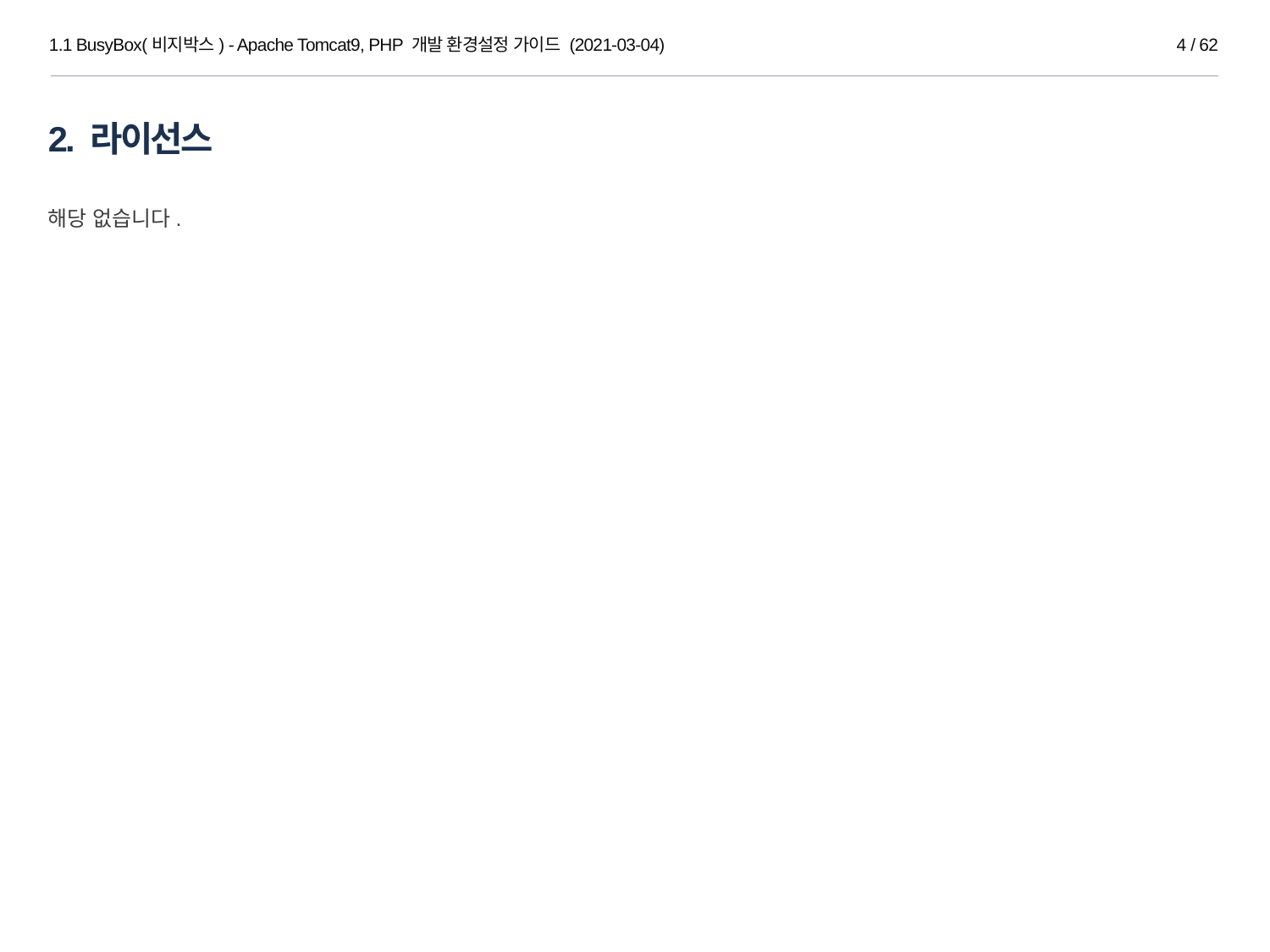

1.1 BusyBox(비지박스) - Apache Tomcat9, PHP 개발 환경설정 가이드 (2021-03-04)
4 / 62

2. 라이선스
해당 없습니다.